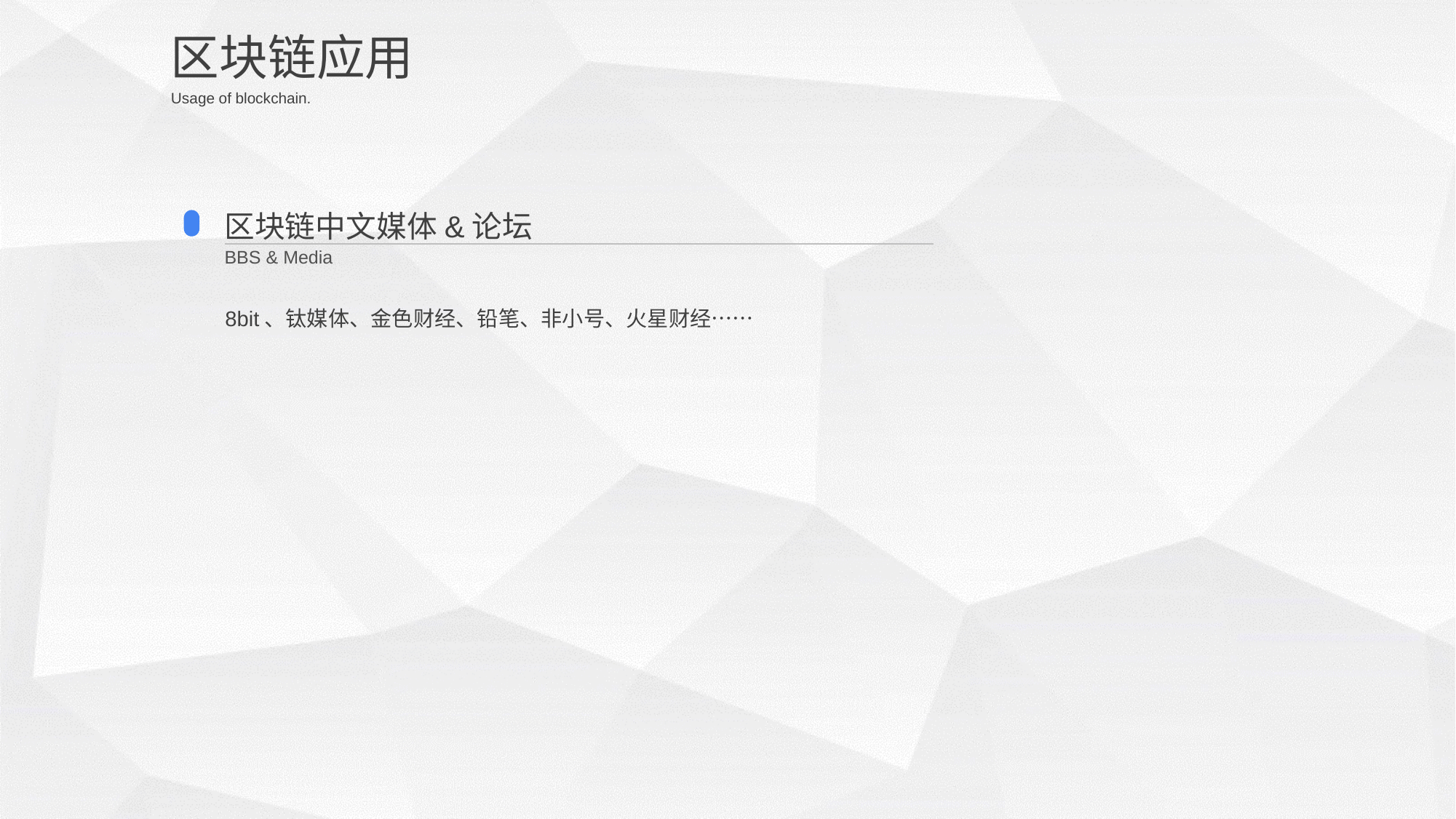

区块链应用
Usage of blockchain.
区块链中文媒体&论坛

BBS & Media
8bit、钛媒体、金色财经、铅笔、非小号、火星财经……